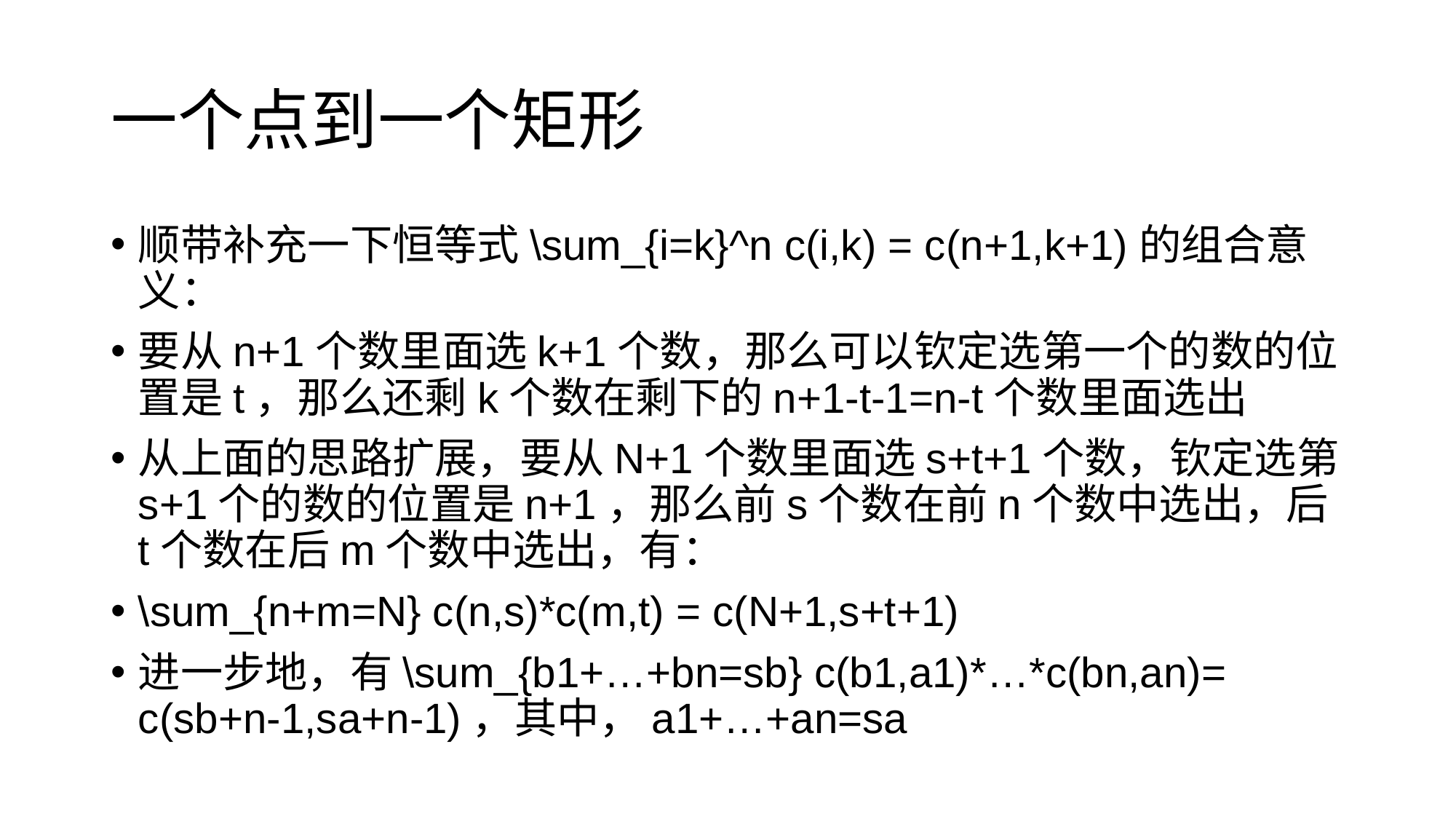

# 一个点到一个矩形
顺带补充一下恒等式\sum_{i=k}^n c(i,k) = c(n+1,k+1)的组合意义：
要从n+1个数里面选k+1个数，那么可以钦定选第一个的数的位置是t，那么还剩k个数在剩下的n+1-t-1=n-t个数里面选出
从上面的思路扩展，要从N+1个数里面选s+t+1个数，钦定选第s+1个的数的位置是n+1，那么前s个数在前n个数中选出，后t个数在后m个数中选出，有：
\sum_{n+m=N} c(n,s)*c(m,t) = c(N+1,s+t+1)
进一步地，有\sum_{b1+…+bn=sb} c(b1,a1)*…*c(bn,an)= c(sb+n-1,sa+n-1)，其中，a1+…+an=sa